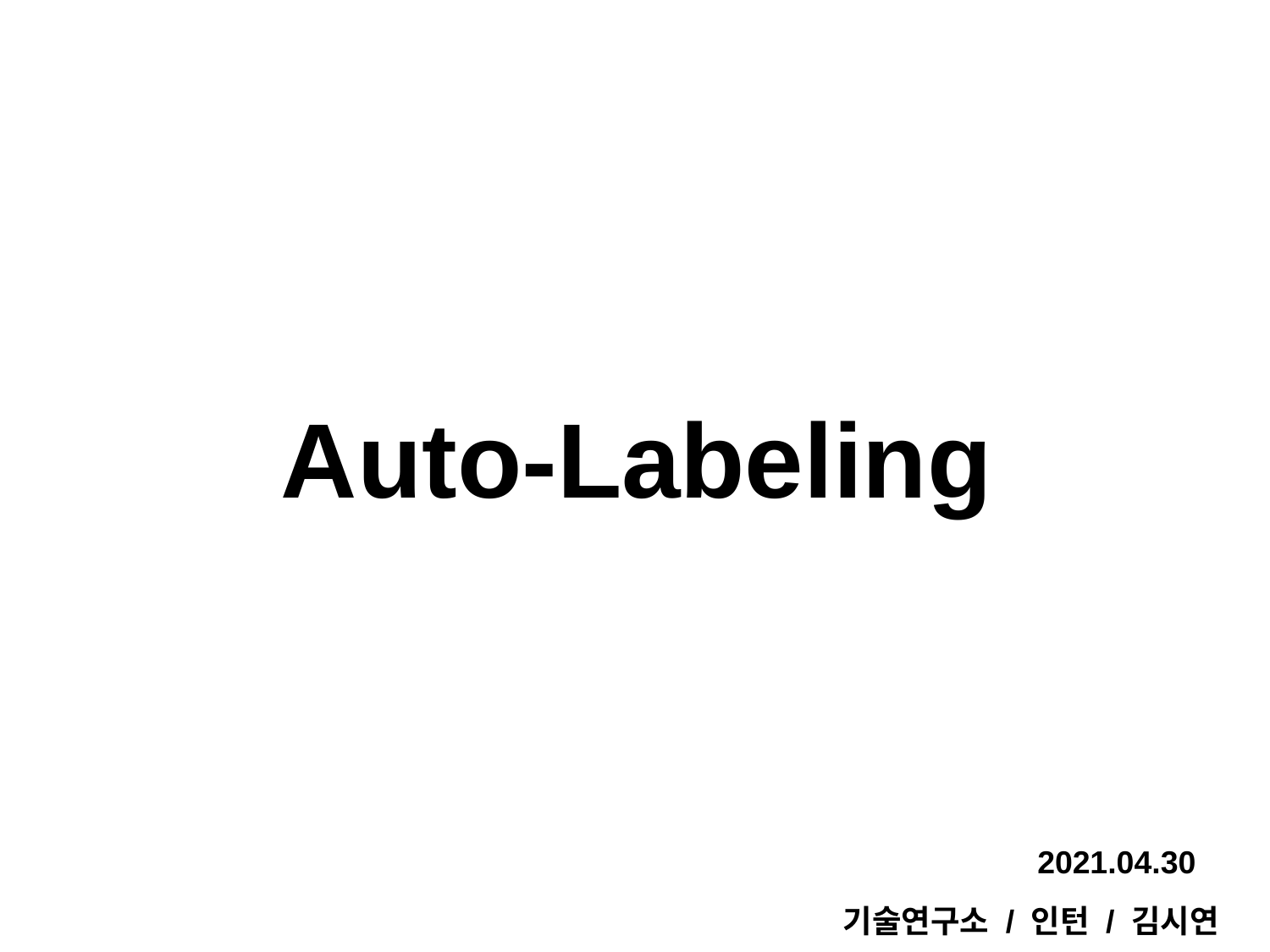

# Auto-Labeling
2021.04.30
기술연구소 / 인턴 / 김시연